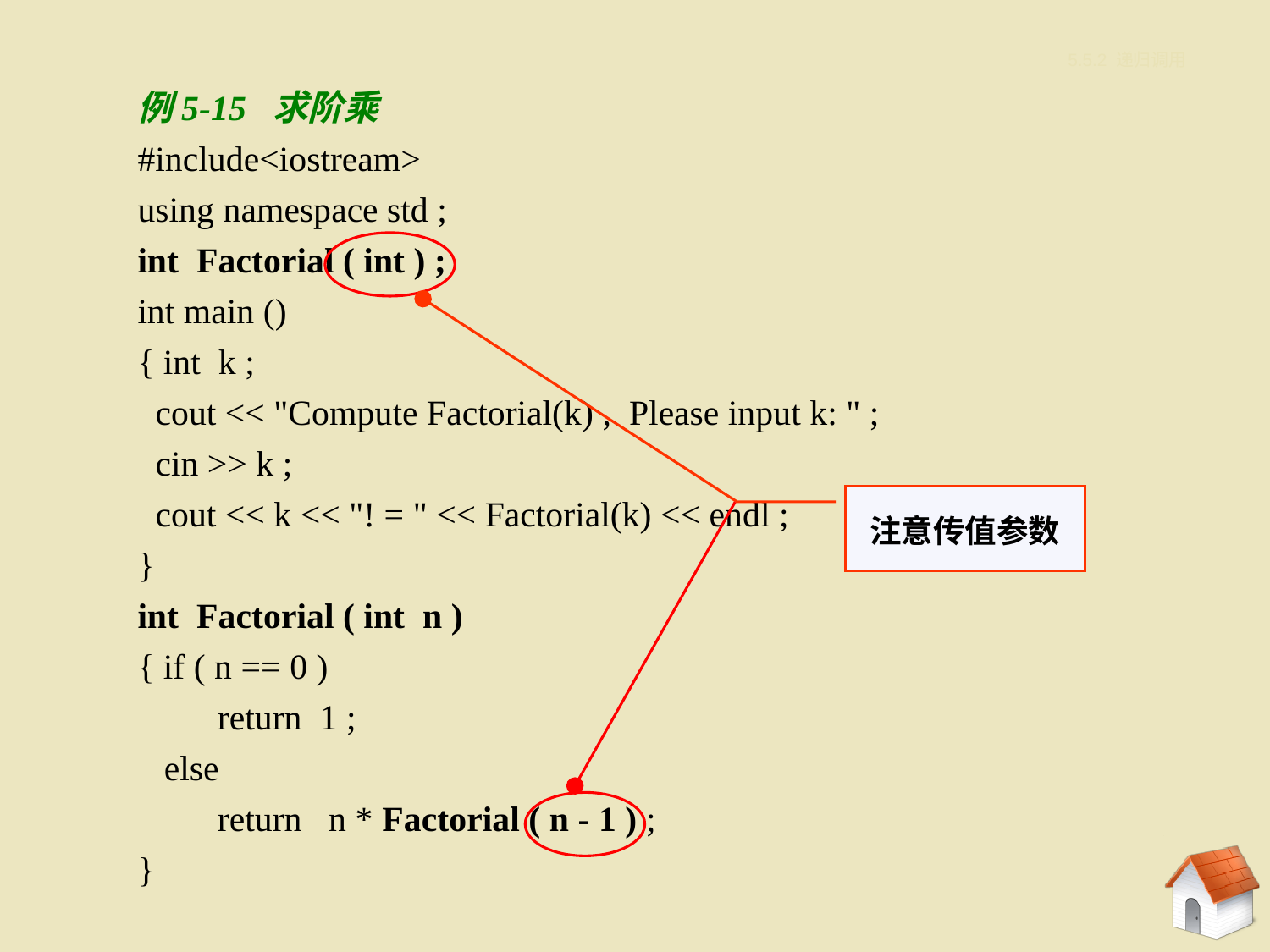

5.5.2 递归调用
例5-15  求阶乘
#include<iostream>
using namespace std ;
int  Factorial ( int ) ;
int main ()
{ int  k ;
  cout << "Compute Factorial(k) ,  Please input k: " ;
  cin >> k ;
  cout << k << "! = " << Factorial(k) << endl ;
}
int  Factorial ( int  n )
{ if ( n == 0 )
         return  1 ;
   else
         return   n * Factorial ( n - 1 ) ;
}

注意传值参数